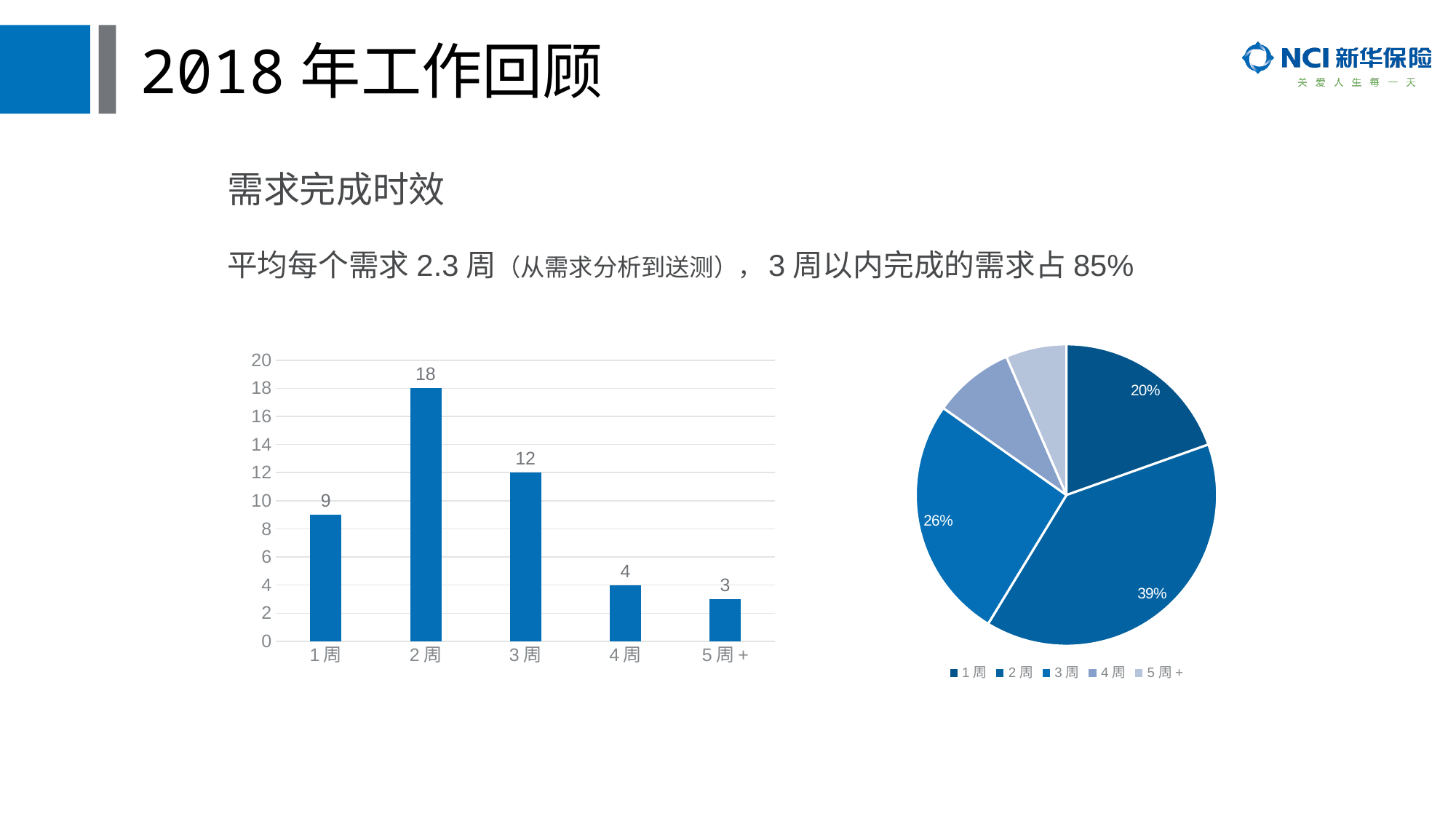

2018年工作回顾

需求完成时效
平均每个需求2.3周（从需求分析到送测），3周以内完成的需求占85%

### Chart

| Category | 需求个数 |
|---|---|
| 1周 | 9.0 |
| 2周 | 18.0 |
| 3周 | 12.0 |
| 4周 | 4.0 |
| 5周+ | 3.0 |

### Chart

| Category | 需求个数 |
|---|---|
| 1周 | 9.0 |
| 2周 | 18.0 |
| 3周 | 12.0 |
| 4周 | 4.0 |
| 5周+ | 3.0 |